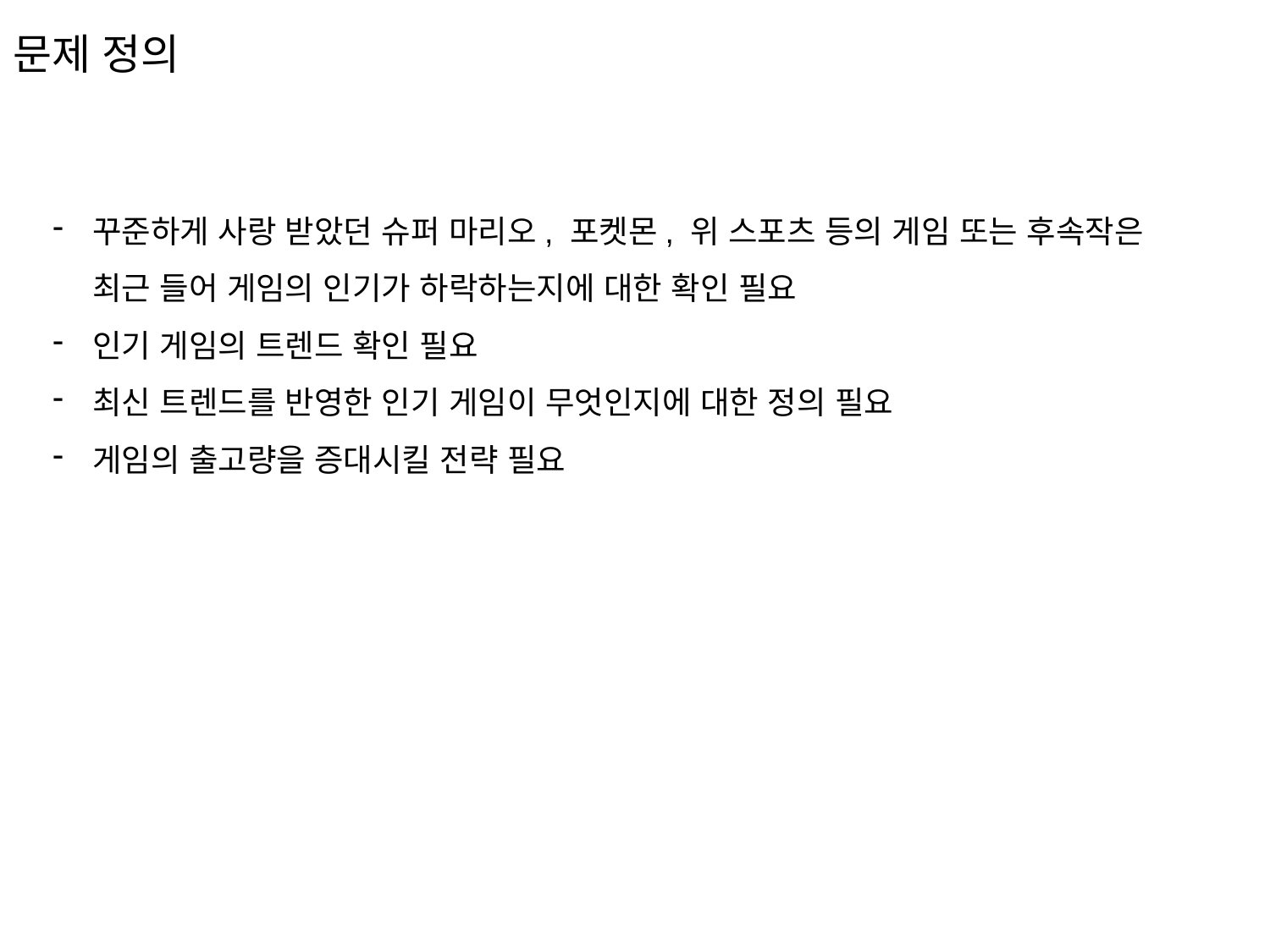

# 문제 정의
꾸준하게 사랑 받았던 슈퍼 마리오, 포켓몬, 위 스포츠 등의 게임 또는 후속작은 최근 들어 게임의 인기가 하락하는지에 대한 확인 필요
인기 게임의 트렌드 확인 필요
최신 트렌드를 반영한 인기 게임이 무엇인지에 대한 정의 필요
게임의 출고량을 증대시킬 전략 필요